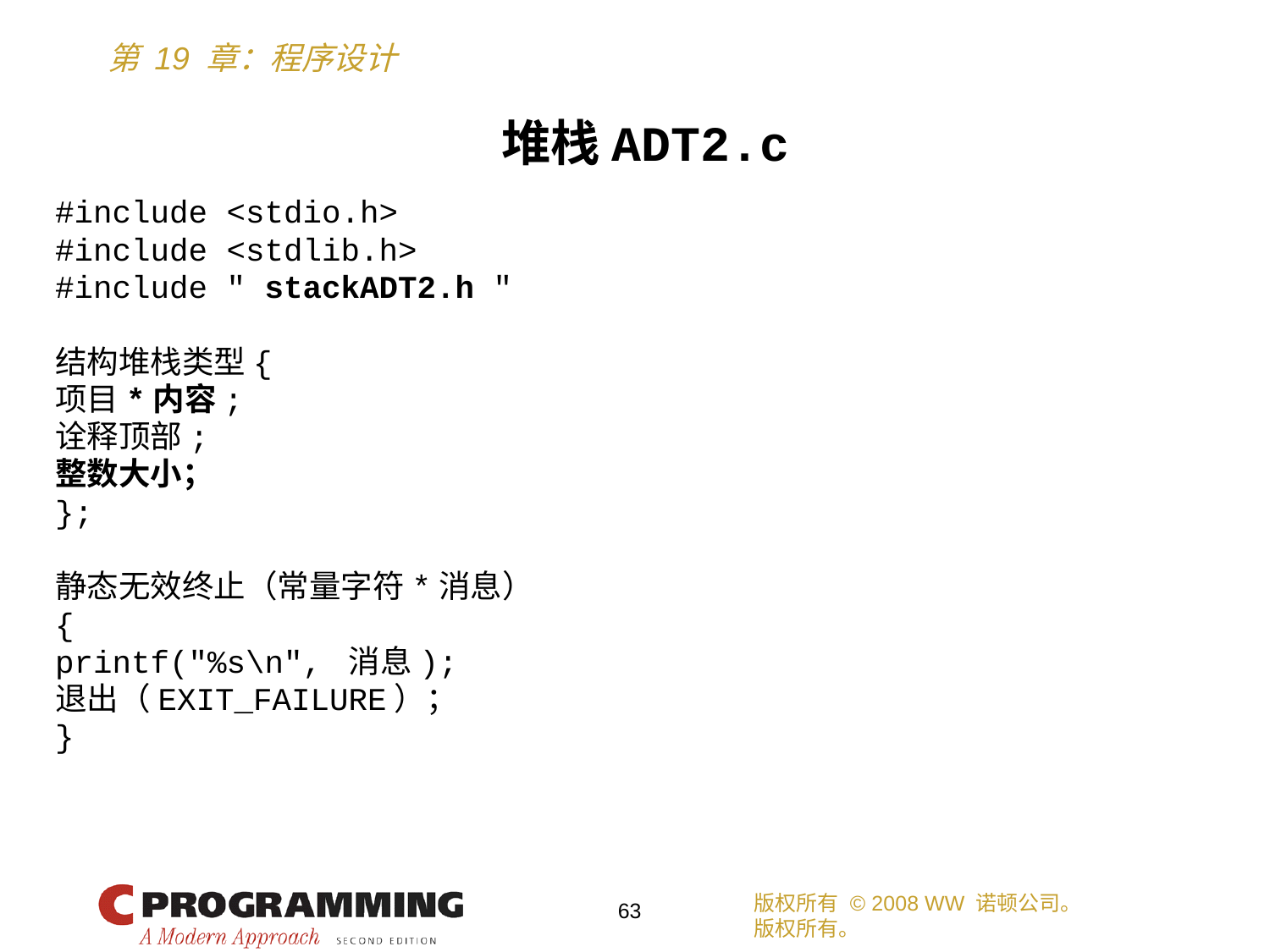

堆栈ADT2.c

#include <stdio.h>
#include <stdlib.h>
#include " stackADT2.h "

结构堆栈类型{
项目*内容;
诠释顶部;
整数大小；
};

静态无效终止（常量字符*消息）
{
printf("%s\n", 消息);
退出（EXIT_FAILURE）；
}
版权所有 © 2008 WW 诺顿公司。
版权所有。
63